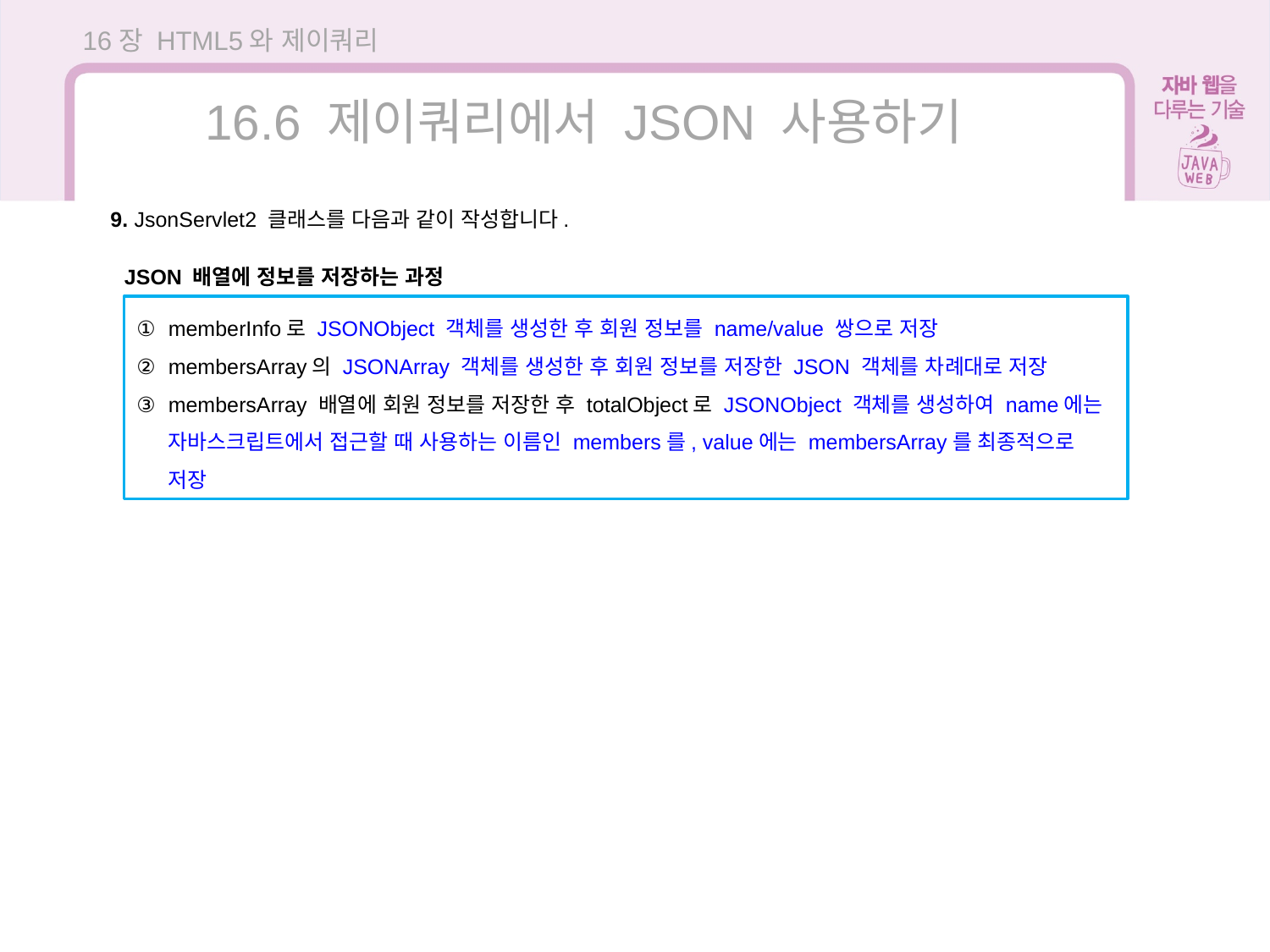

16장 HTML5와 제이쿼리
16.6 제이쿼리에서 JSON 사용하기
9. JsonServlet2 클래스를 다음과 같이 작성합니다.
JSON 배열에 정보를 저장하는 과정
memberInfo로 JSONObject 객체를 생성한 후 회원 정보를 name/value 쌍으로 저장
membersArray의 JSONArray 객체를 생성한 후 회원 정보를 저장한 JSON 객체를 차례대로 저장
membersArray 배열에 회원 정보를 저장한 후 totalObject로 JSONObject 객체를 생성하여 name에는 자바스크립트에서 접근할 때 사용하는 이름인 members를, value에는 membersArray를 최종적으로 저장